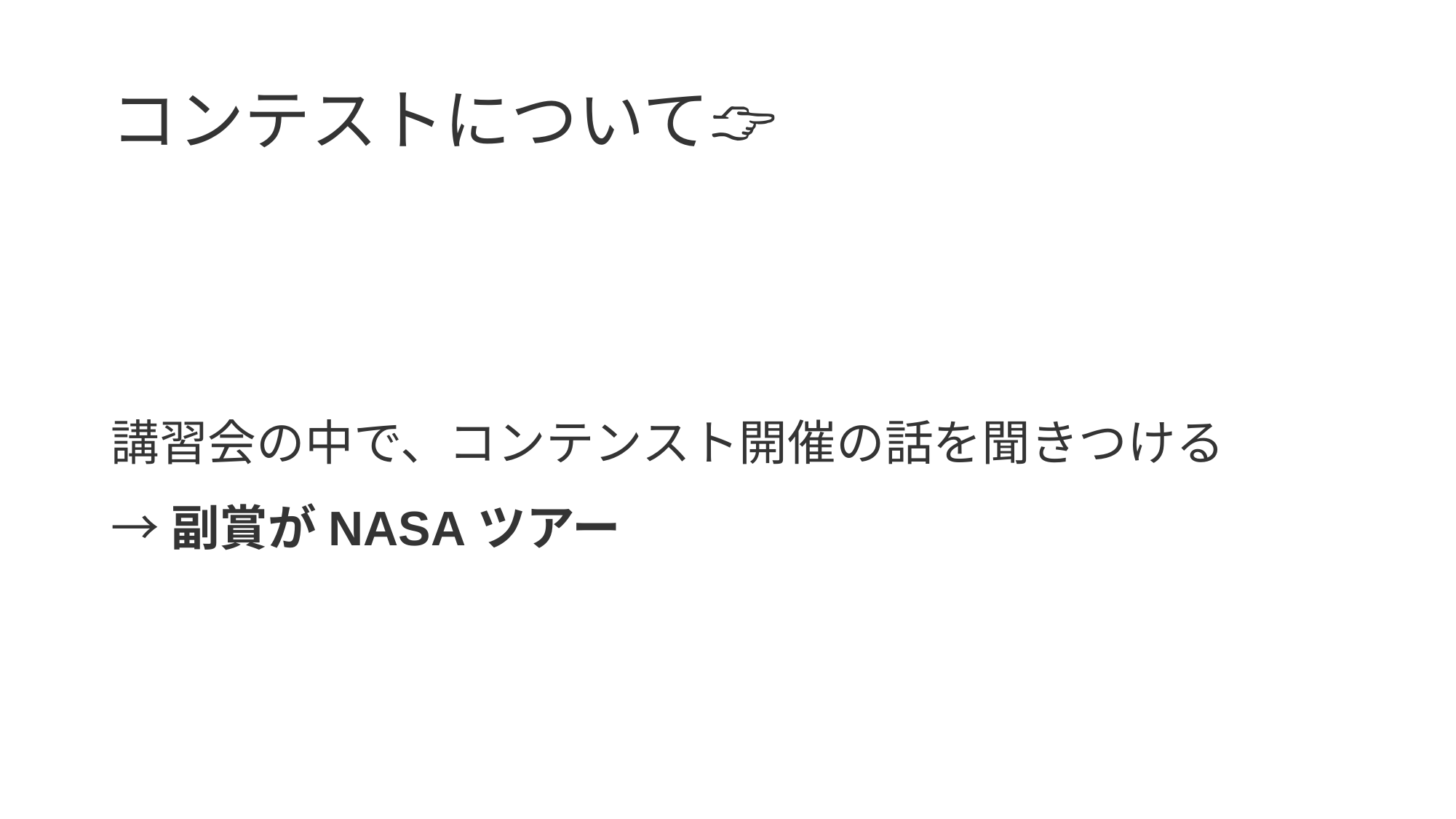

# コンテストについて👉
講習会の中で、コンテンスト開催の話を聞きつける
→副賞がNASAツアー